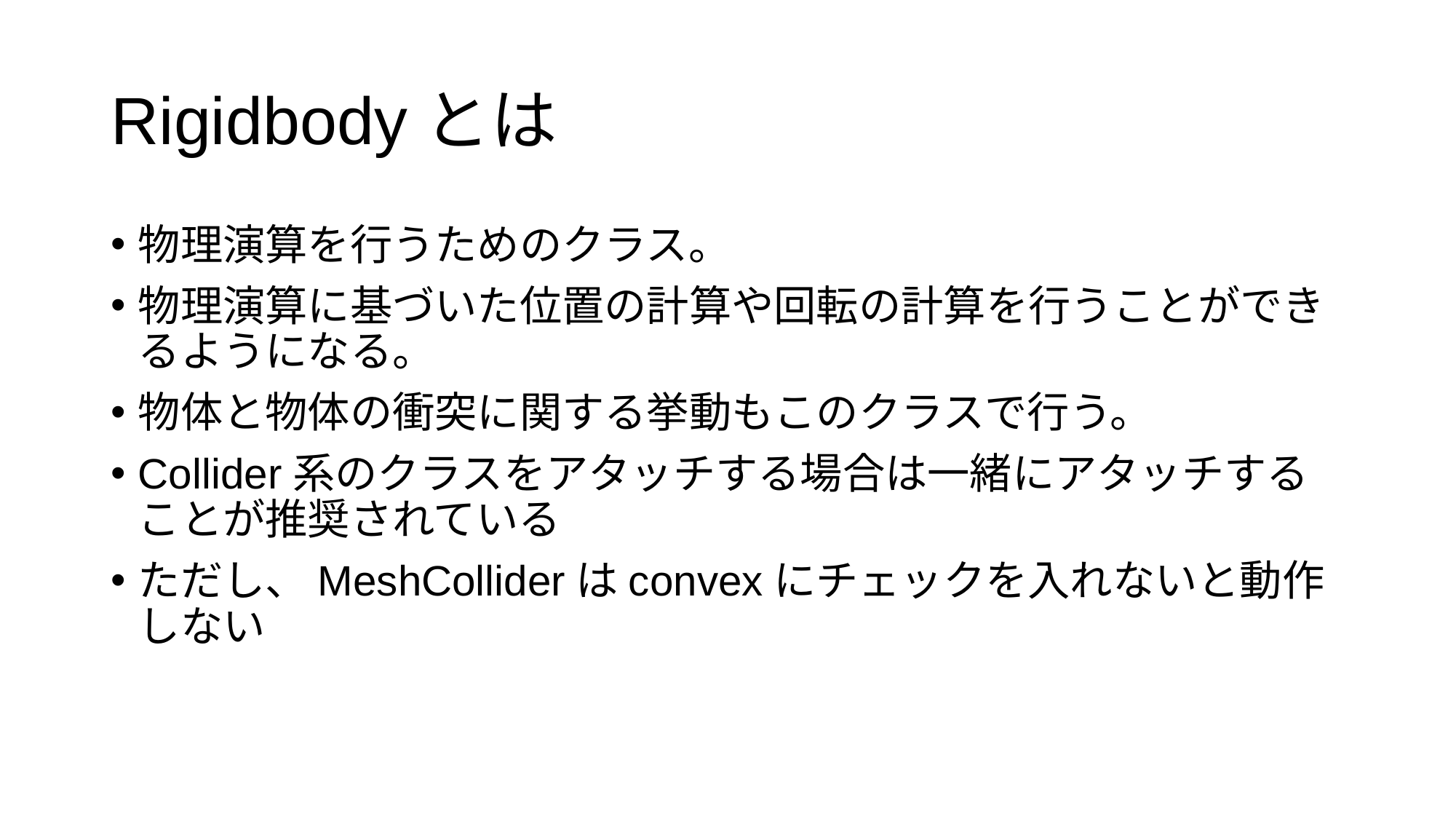

# Rigidbodyとは
物理演算を行うためのクラス。
物理演算に基づいた位置の計算や回転の計算を行うことができるようになる。
物体と物体の衝突に関する挙動もこのクラスで行う。
Collider系のクラスをアタッチする場合は一緒にアタッチすることが推奨されている
ただし、MeshColliderはconvexにチェックを入れないと動作しない